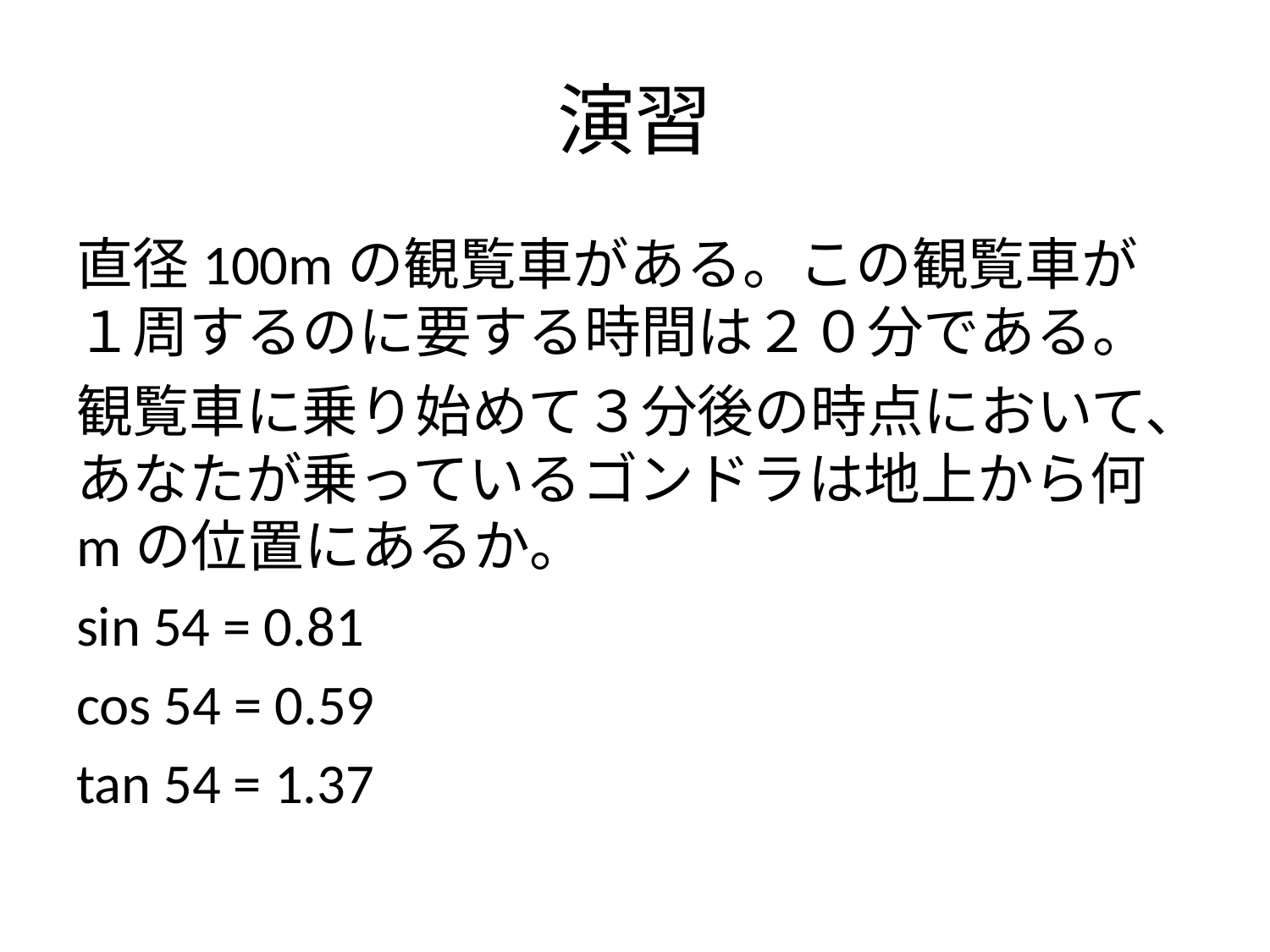

# 演習
直径100mの観覧車がある。この観覧車が１周するのに要する時間は２０分である。
観覧車に乗り始めて３分後の時点において、あなたが乗っているゴンドラは地上から何mの位置にあるか。
sin 54 = 0.81
cos 54 = 0.59
tan 54 = 1.37